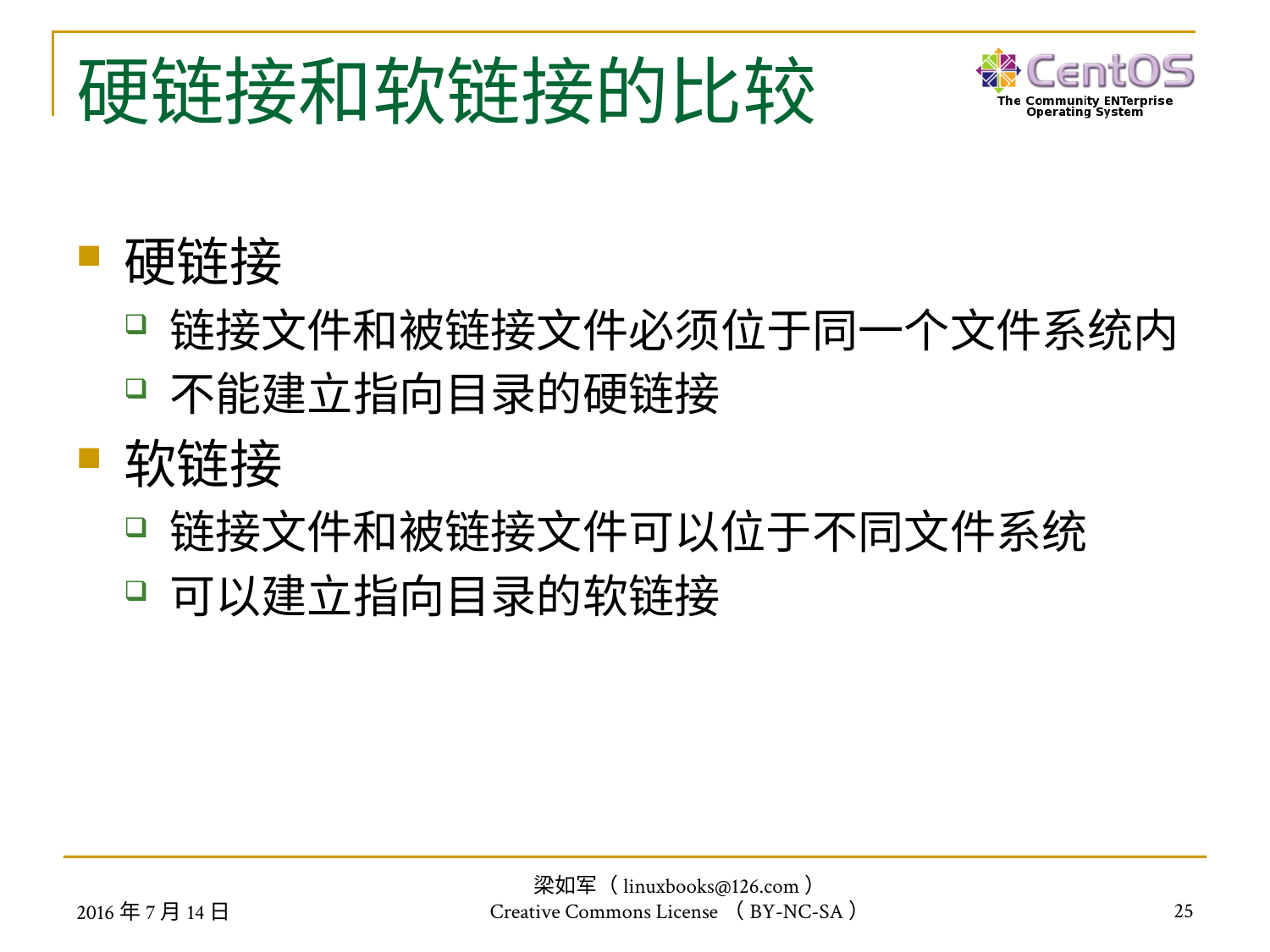

# 硬链接和软链接的比较
硬链接
链接文件和被链接文件必须位于同一个文件系统内
不能建立指向目录的硬链接
软链接
链接文件和被链接文件可以位于不同文件系统
可以建立指向目录的软链接

梁如军（linuxbooks@126.com）
Creative Commons License（BY-NC-SA）
2016年7月14日
25